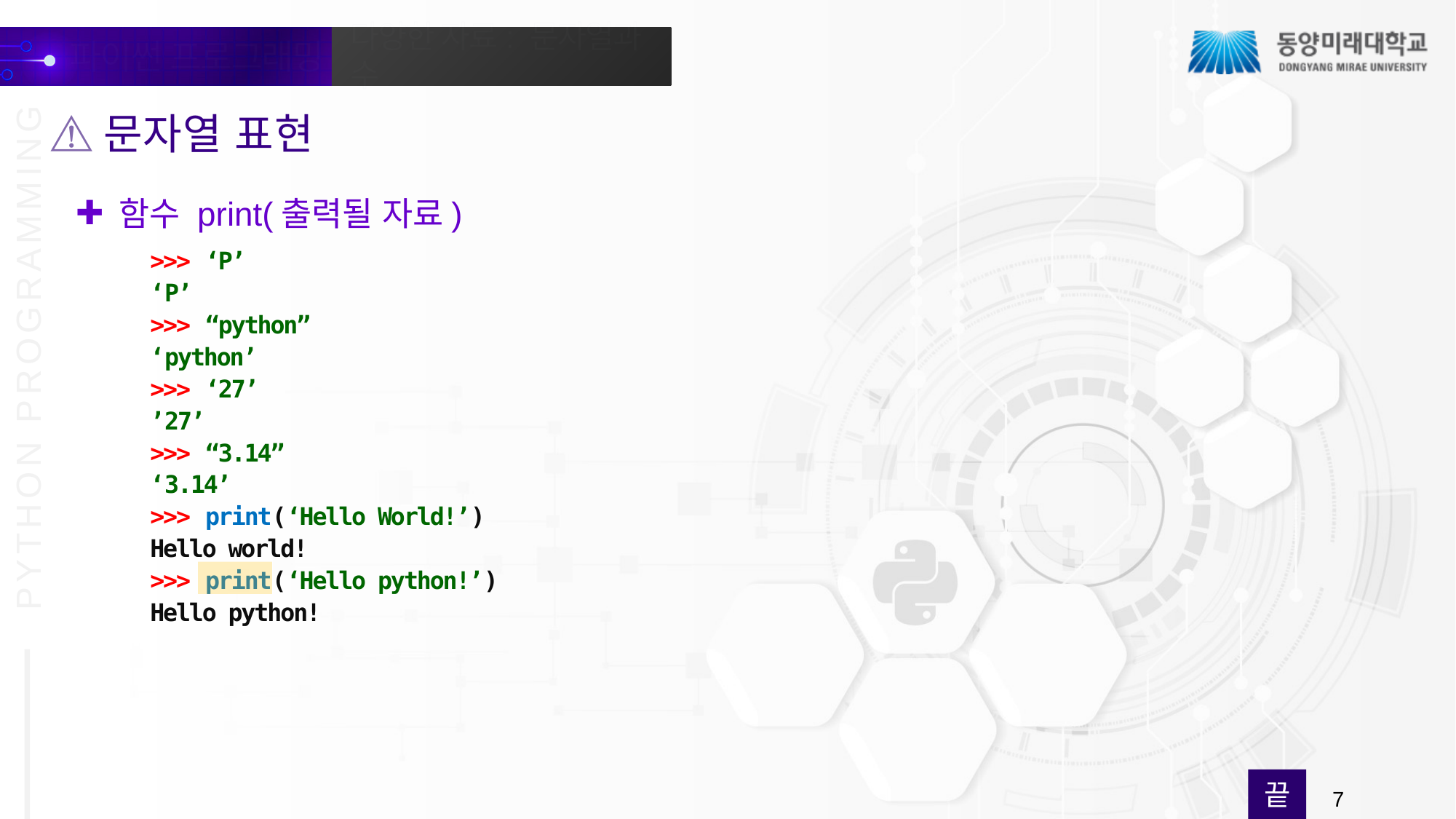

문자열 표현
함수 print(출력될 자료)
>>> ‘P’
‘P’
>>> “python”
‘python’
>>> ‘27’
’27’
>>> “3.14”
‘3.14’
>>> print(‘Hello World!’)
Hello world!
>>> print(‘Hello python!’)
Hello python!

끝
7